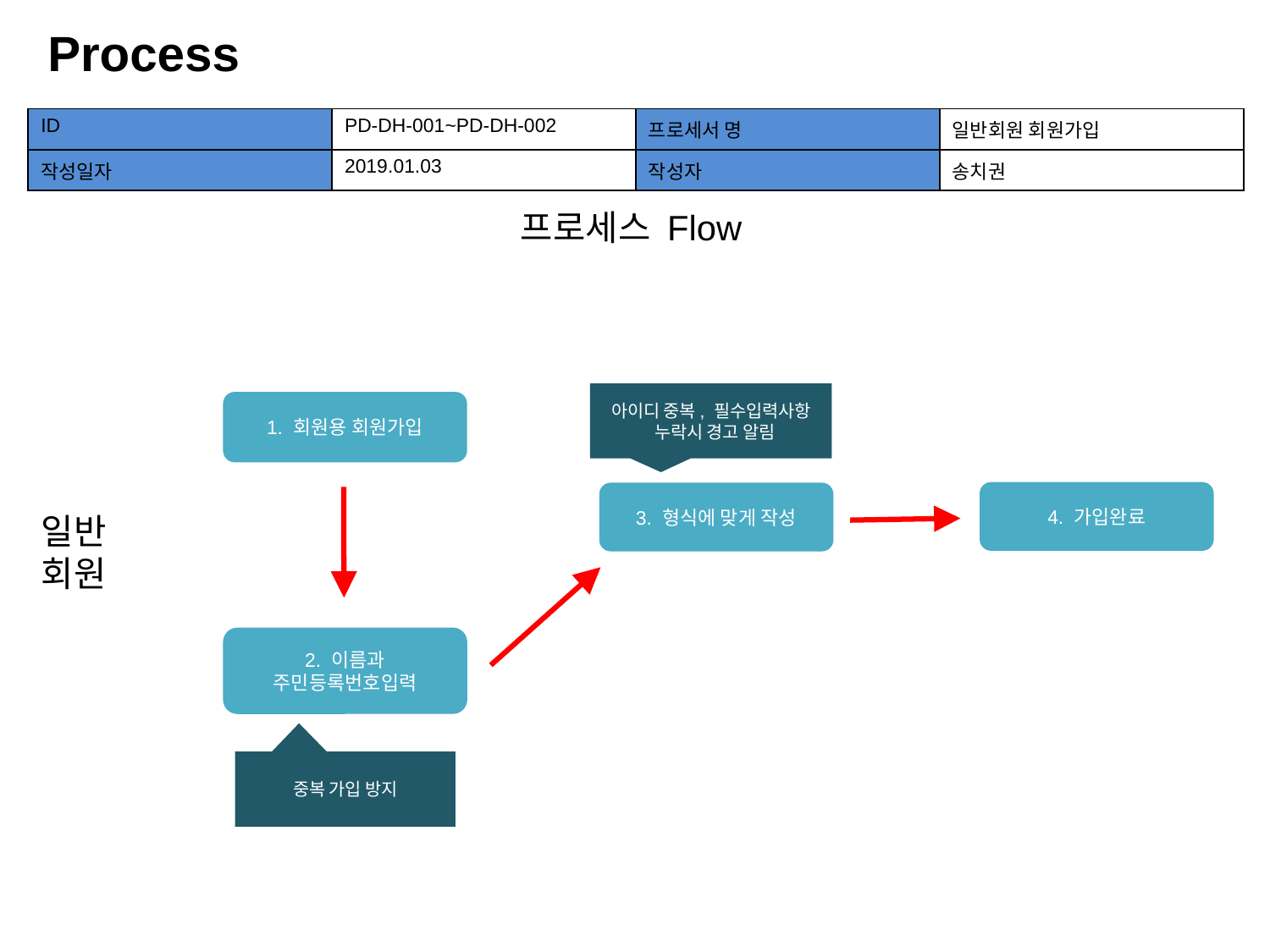

Process

| ID | PD-DH-001~PD-DH-002 | 프로세서 명 | 일반회원 회원가입 |
| --- | --- | --- | --- |
| 작성일자 | 2019.01.03 | 작성자 | 송치권 |
프로세스 Flow
아이디 중복, 필수입력사항
 누락시 경고 알림
1. 회원용 회원가입
4. 가입완료
3. 형식에 맞게 작성
일반
회원
2. 이름과 주민등록번호입력
중복 가입 방지